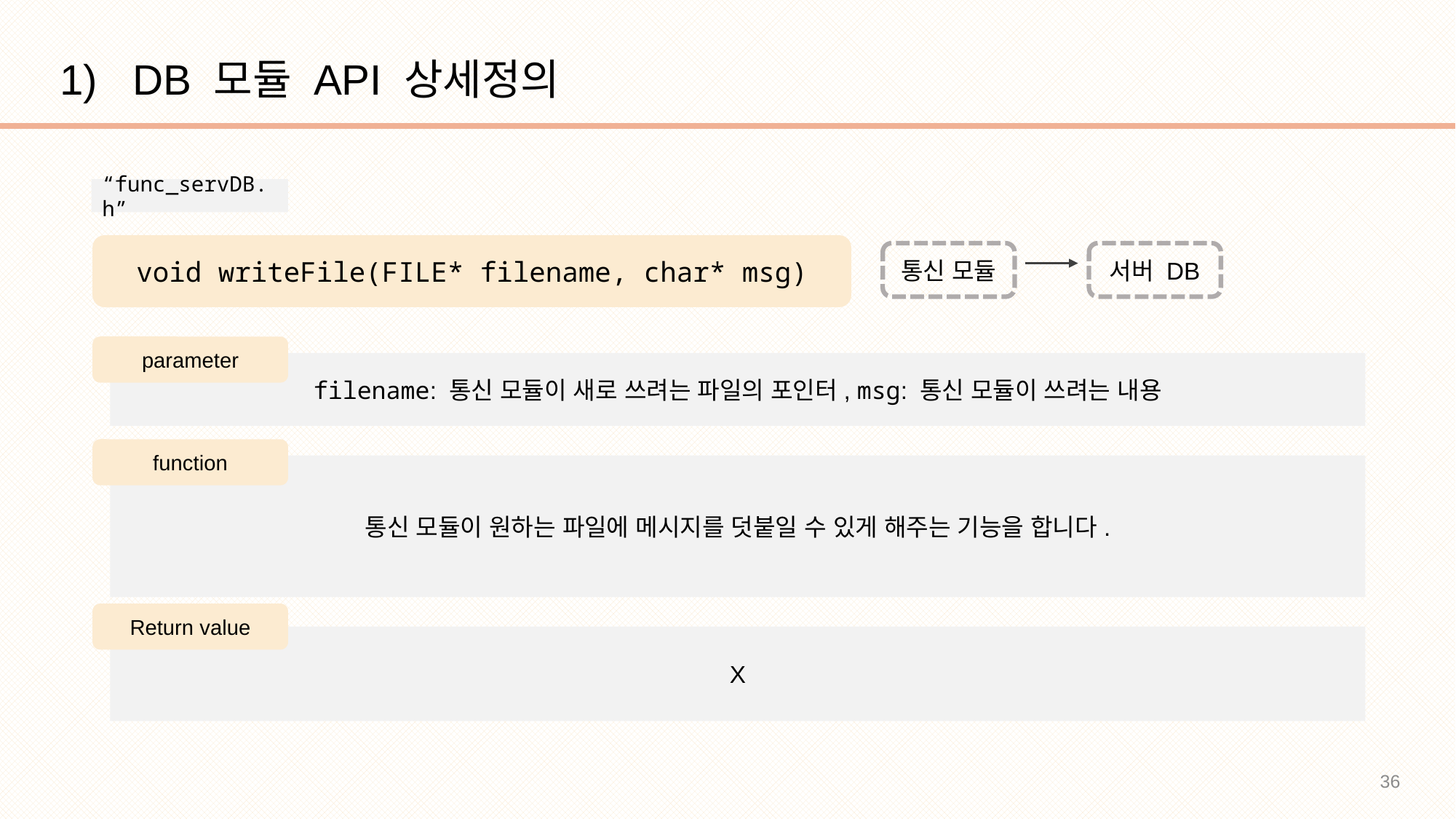

# DB 모듈 API 상세정의
“func_servDB.h”
void writeFile(FILE* filename, char* msg)
통신 모듈
서버 DB
parameter
filename: 통신 모듈이 새로 쓰려는 파일의 포인터, msg: 통신 모듈이 쓰려는 내용
function
통신 모듈이 원하는 파일에 메시지를 덧붙일 수 있게 해주는 기능을 합니다.
Return value
X
36